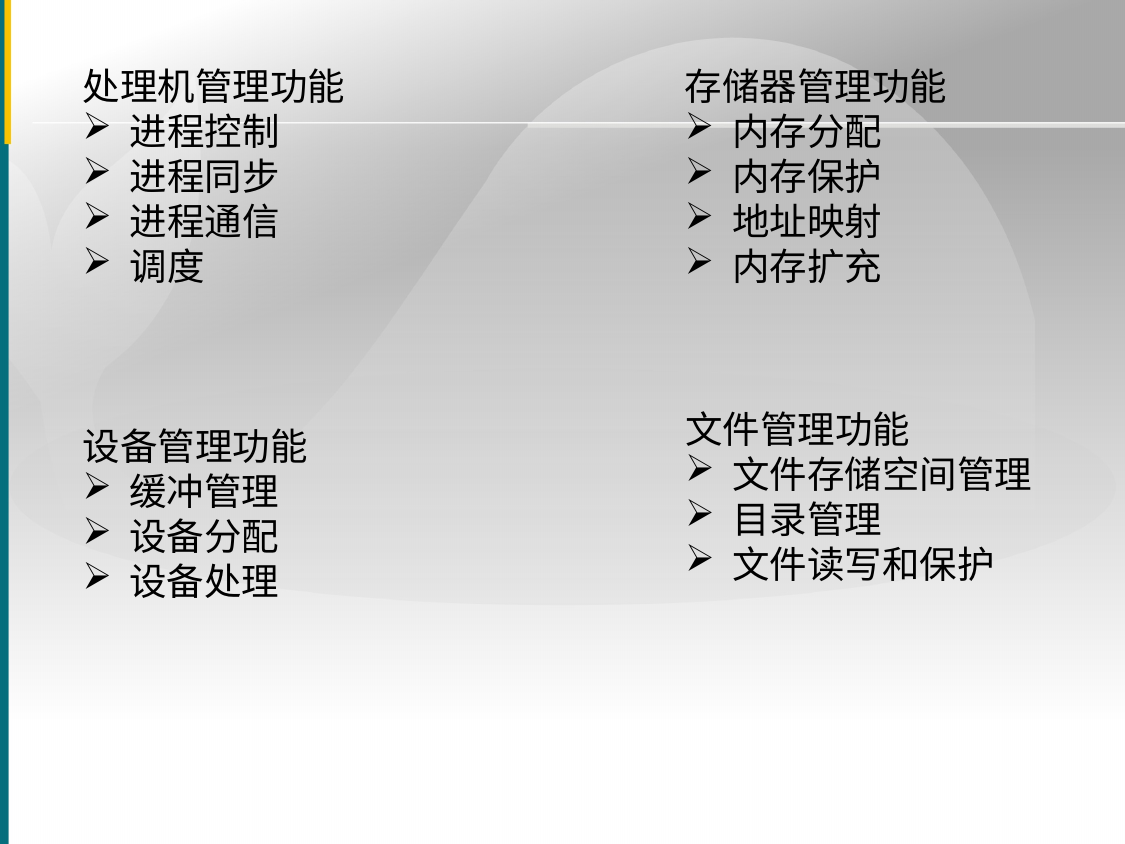

处理机管理功能
进程控制
进程同步
进程通信
调度
存储器管理功能
内存分配
内存保护
地址映射
内存扩充
文件管理功能
文件存储空间管理
目录管理
文件读写和保护
设备管理功能
缓冲管理
设备分配
设备处理